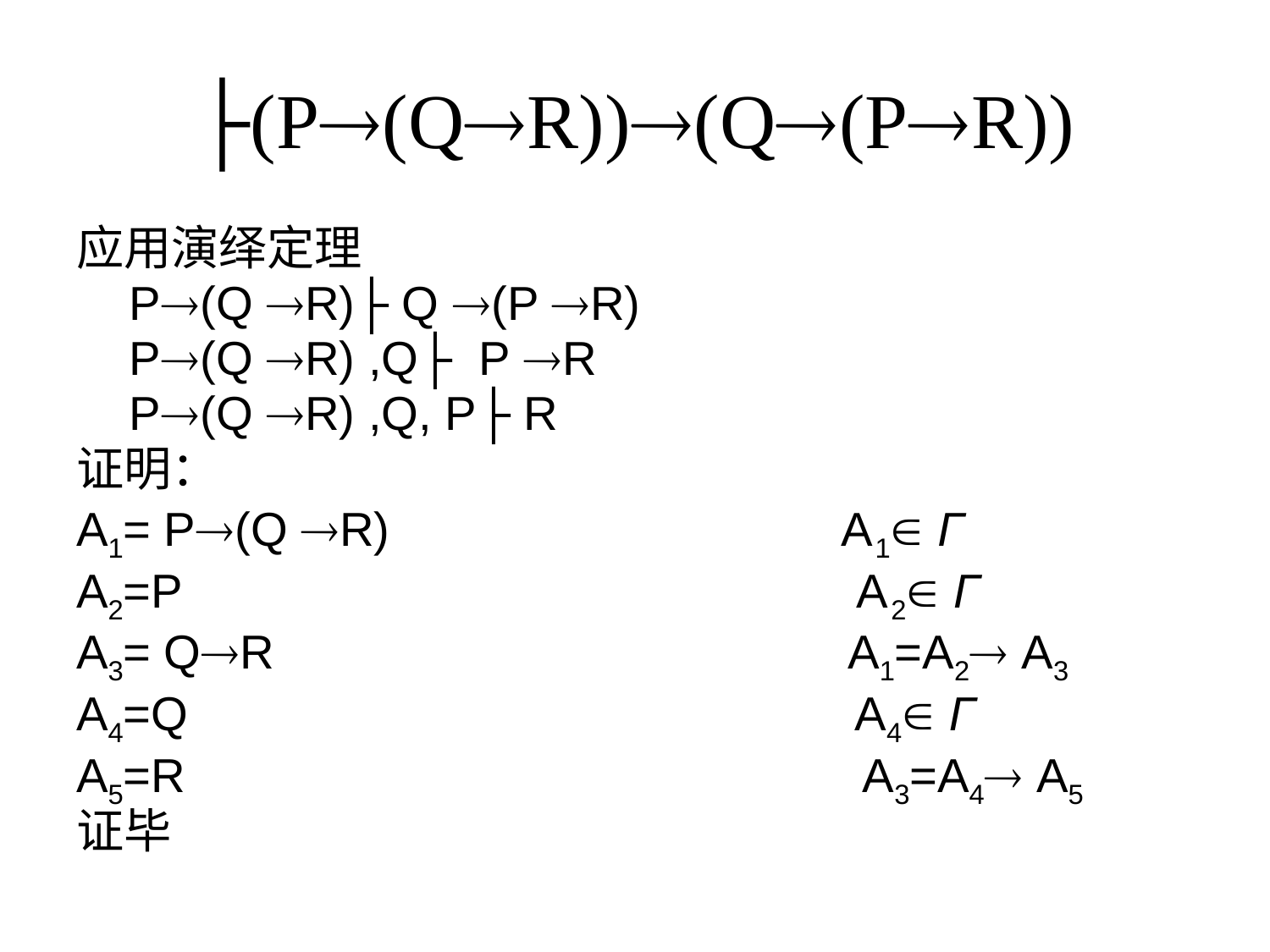

├(P→(Q→R))→(Q→(P→R))
应用演绎定理
    P→(Q →R)├ Q →(P →R)
    P→(Q →R) ,Q├  P →R
    P→(Q →R) ,Q, P├ R
证明：
A1= P→(Q →R)                                  A1∈ Γ
A2=P                                                   A2∈ Γ
A3= Q→R                                           A1=A2→ A3
A4=Q                                                  A4∈ Γ
A5=R                                                   A3=A4→ A5
证毕